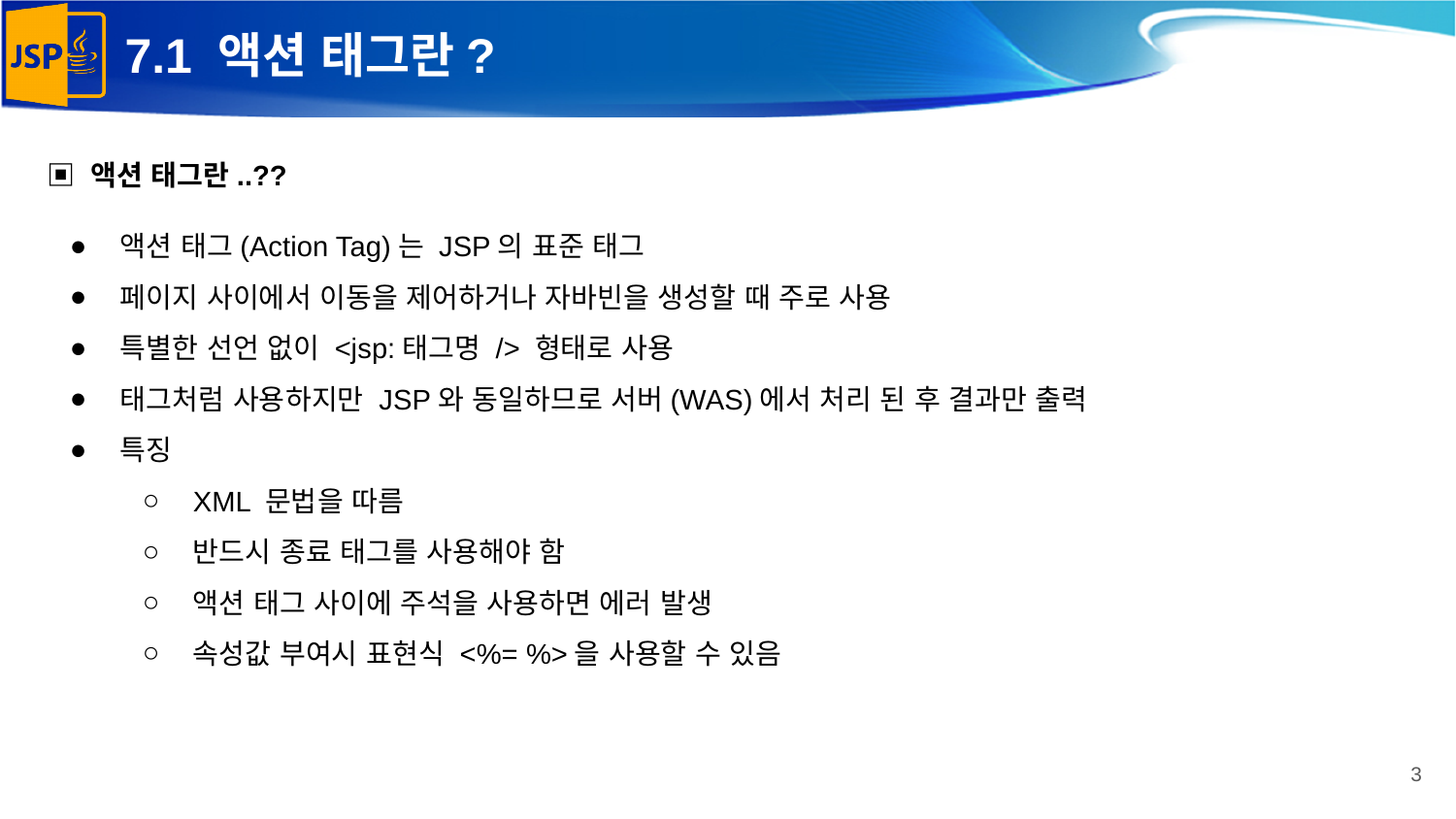

# 7.1 액션 태그란?
▣ 액션 태그란..??
액션 태그(Action Tag)는 JSP의 표준 태그
페이지 사이에서 이동을 제어하거나 자바빈을 생성할 때 주로 사용
특별한 선언 없이 <jsp:태그명 /> 형태로 사용
태그처럼 사용하지만 JSP와 동일하므로 서버(WAS)에서 처리 된 후 결과만 출력
특징
XML 문법을 따름
반드시 종료 태그를 사용해야 함
액션 태그 사이에 주석을 사용하면 에러 발생
속성값 부여시 표현식 <%= %>을 사용할 수 있음
3